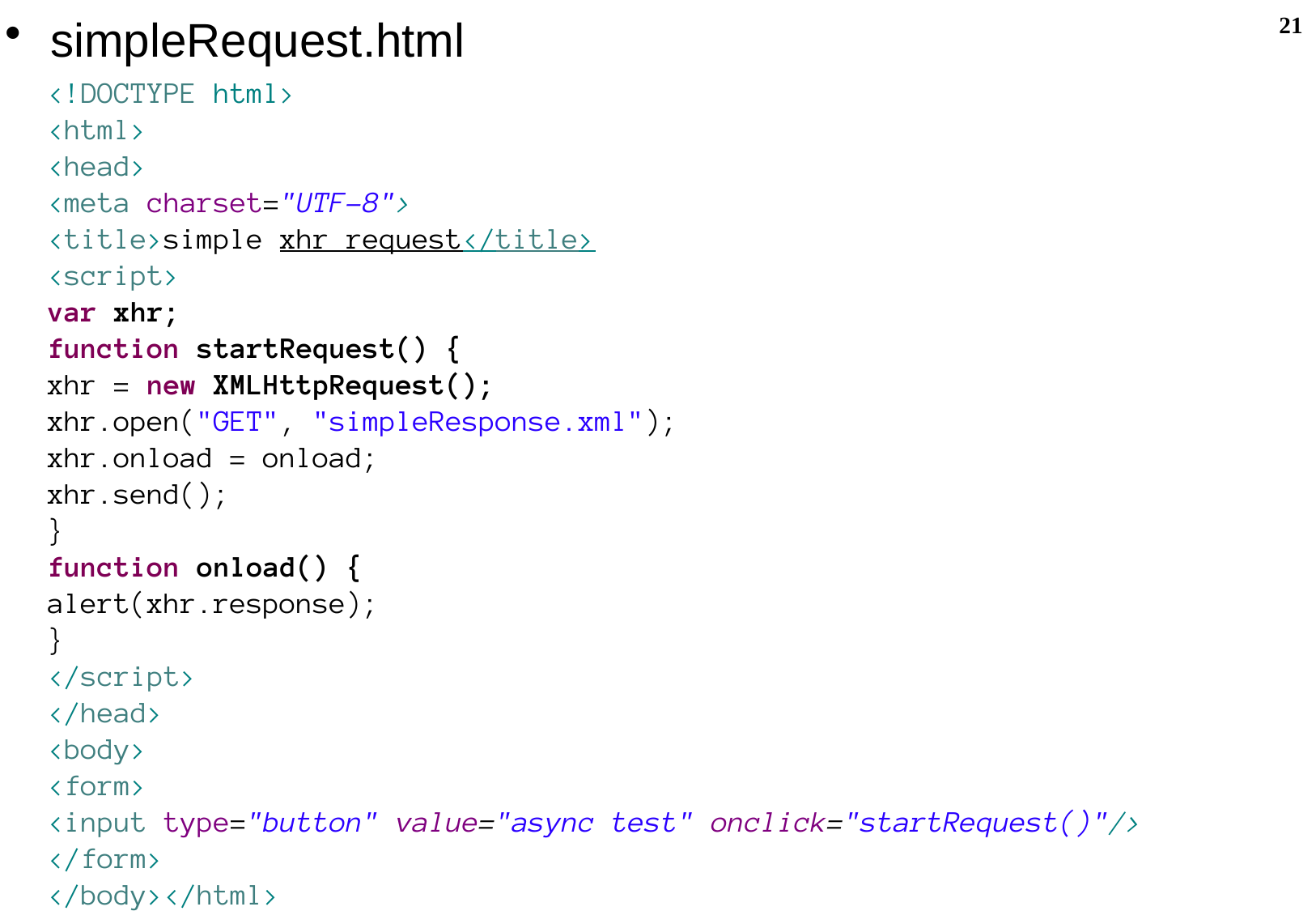

21
simpleRequest.html
XMLHttpRequest 객체
<!DOCTYPE html>
<html>
<head>
<meta charset="UTF-8">
<title>simple xhr request</title>
<script>
var xhr;
function startRequest() {
xhr = new XMLHttpRequest();
xhr.open("GET", "simpleResponse.xml");
xhr.onload = onload;
xhr.send();
}
function onload() {
alert(xhr.response);
}
</script>
</head>
<body>
<form>
<input type="button" value="async test" onclick="startRequest()"/>
</form>
</body></html>